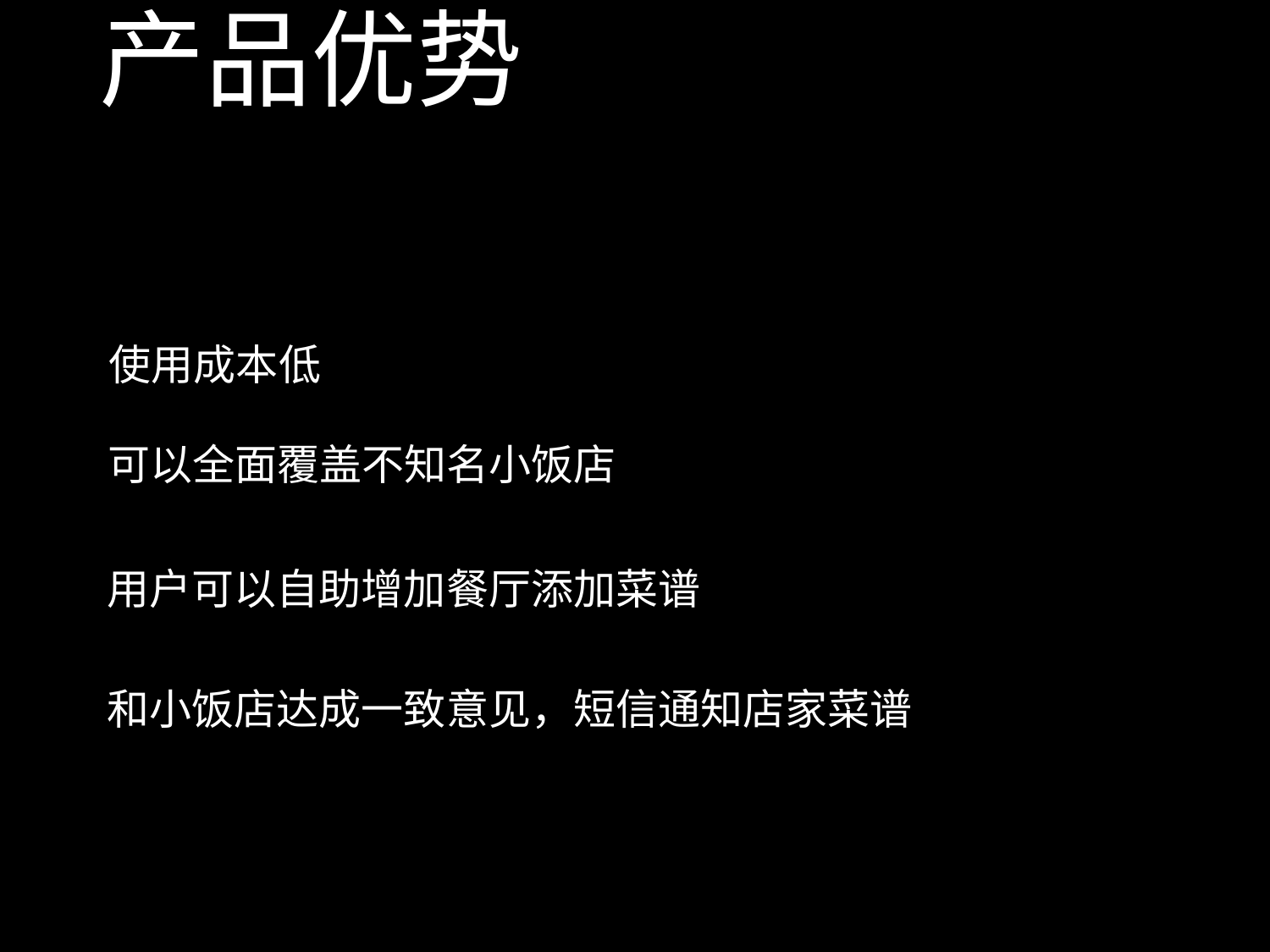

产品优势
使用成本低
可以全面覆盖不知名小饭店
用户可以自助增加餐厅添加菜谱
和小饭店达成一致意见，短信通知店家菜谱